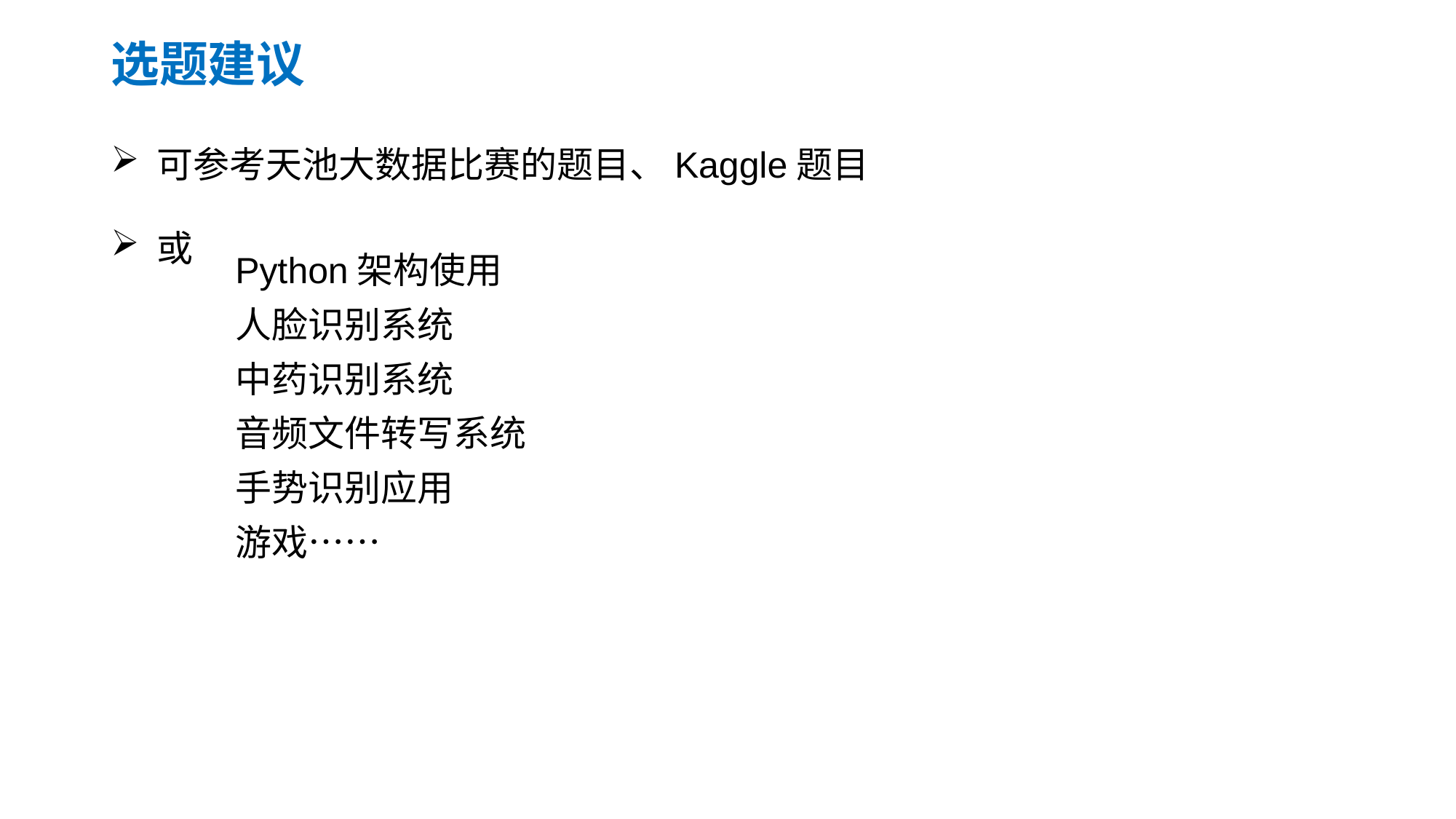

# 选题建议
 可参考天池大数据比赛的题目、Kaggle题目
 或
Python架构使用
人脸识别系统
中药识别系统
音频文件转写系统
手势识别应用
游戏……